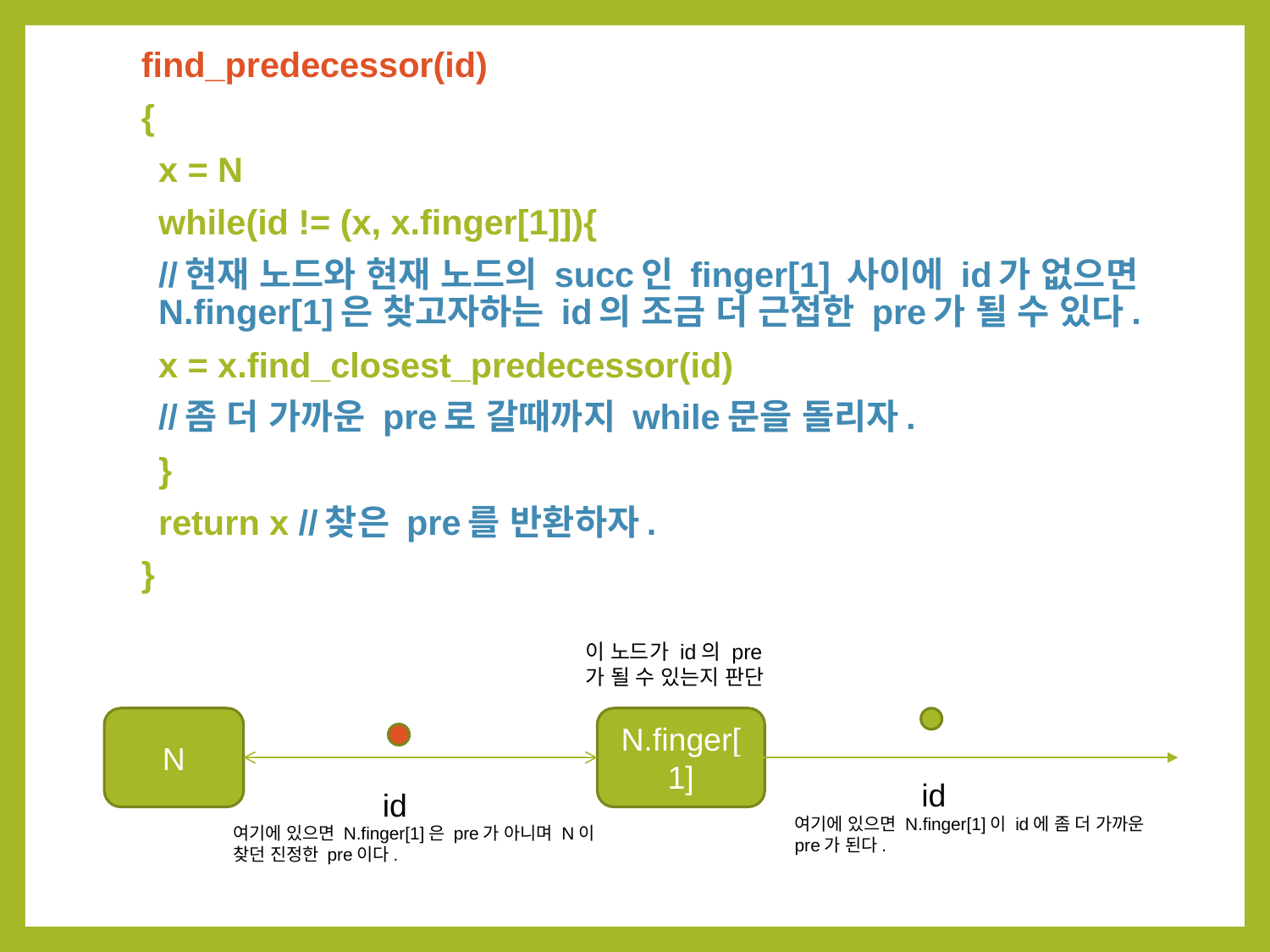

find_predecessor(id)
{
	x = N
	while(id != (x, x.finger[1]]){
	//현재 노드와 현재 노드의 succ인 finger[1] 사이에 id가 없으면 N.finger[1]은 찾고자하는 id의 조금 더 근접한 pre가 될 수 있다.
		x = x.find_closest_predecessor(id)
		//좀 더 가까운 pre로 갈때까지 while문을 돌리자.
	}
	return x //찾은 pre를 반환하자.
}
이 노드가 id의 pre가 될 수 있는지 판단
N
N.finger[1]

id
id
여기에 있으면 N.finger[1]이 id에 좀 더 가까운 pre가 된다.
여기에 있으면 N.finger[1]은 pre가 아니며 N이 찾던 진정한 pre이다.